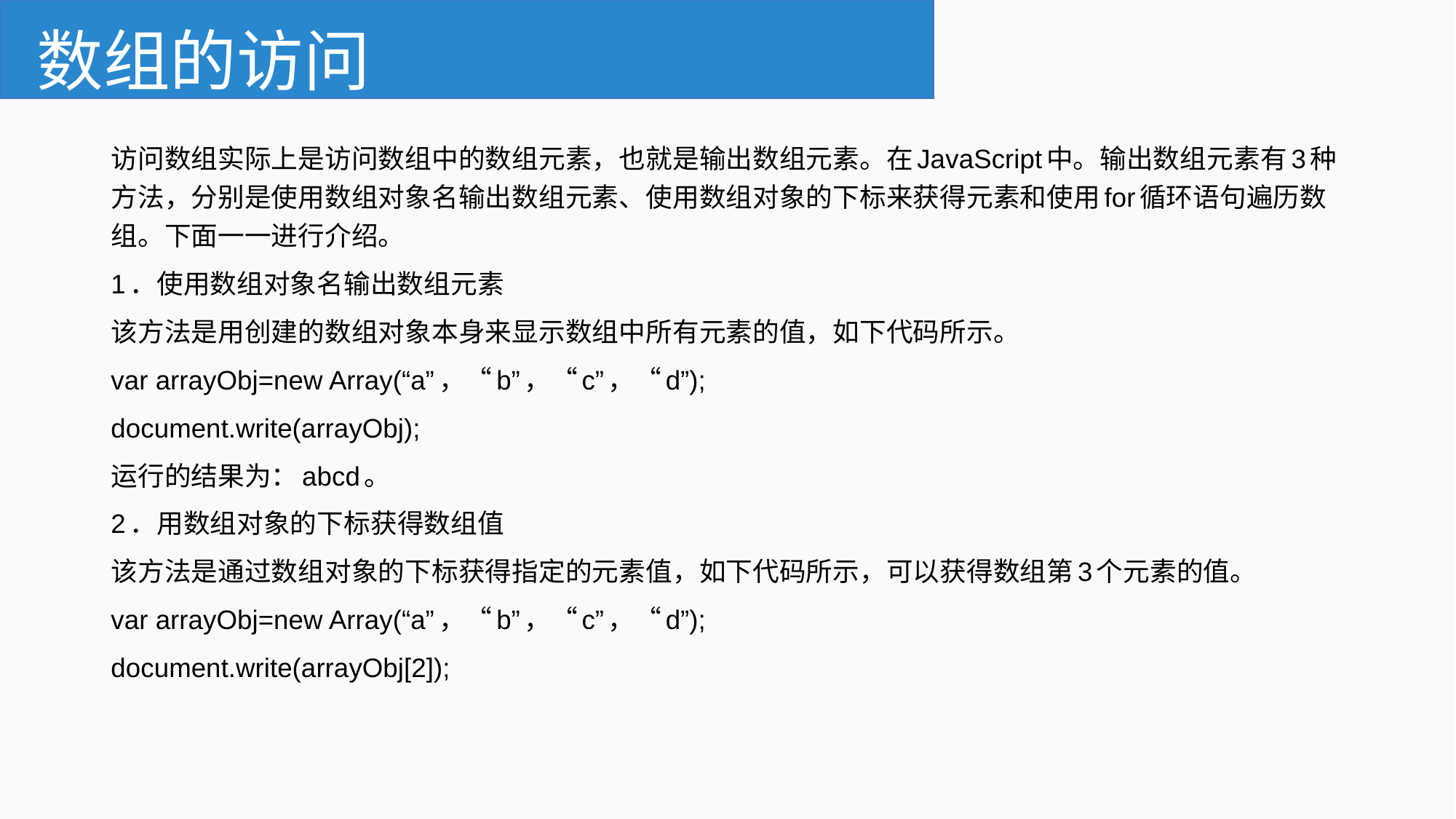

# 数组的访问
访问数组实际上是访问数组中的数组元素，也就是输出数组元素。在JavaScript中。输出数组元素有3种方法，分别是使用数组对象名输出数组元素、使用数组对象的下标来获得元素和使用for循环语句遍历数组。下面一一进行介绍。
1．使用数组对象名输出数组元素
该方法是用创建的数组对象本身来显示数组中所有元素的值，如下代码所示。
var arrayObj=new Array(“a”，“b”，“c”，“d”);
document.write(arrayObj);
运行的结果为：abcd。
2．用数组对象的下标获得数组值
该方法是通过数组对象的下标获得指定的元素值，如下代码所示，可以获得数组第3个元素的值。
var arrayObj=new Array(“a”，“b”，“c”，“d”);
document.write(arrayObj[2]);